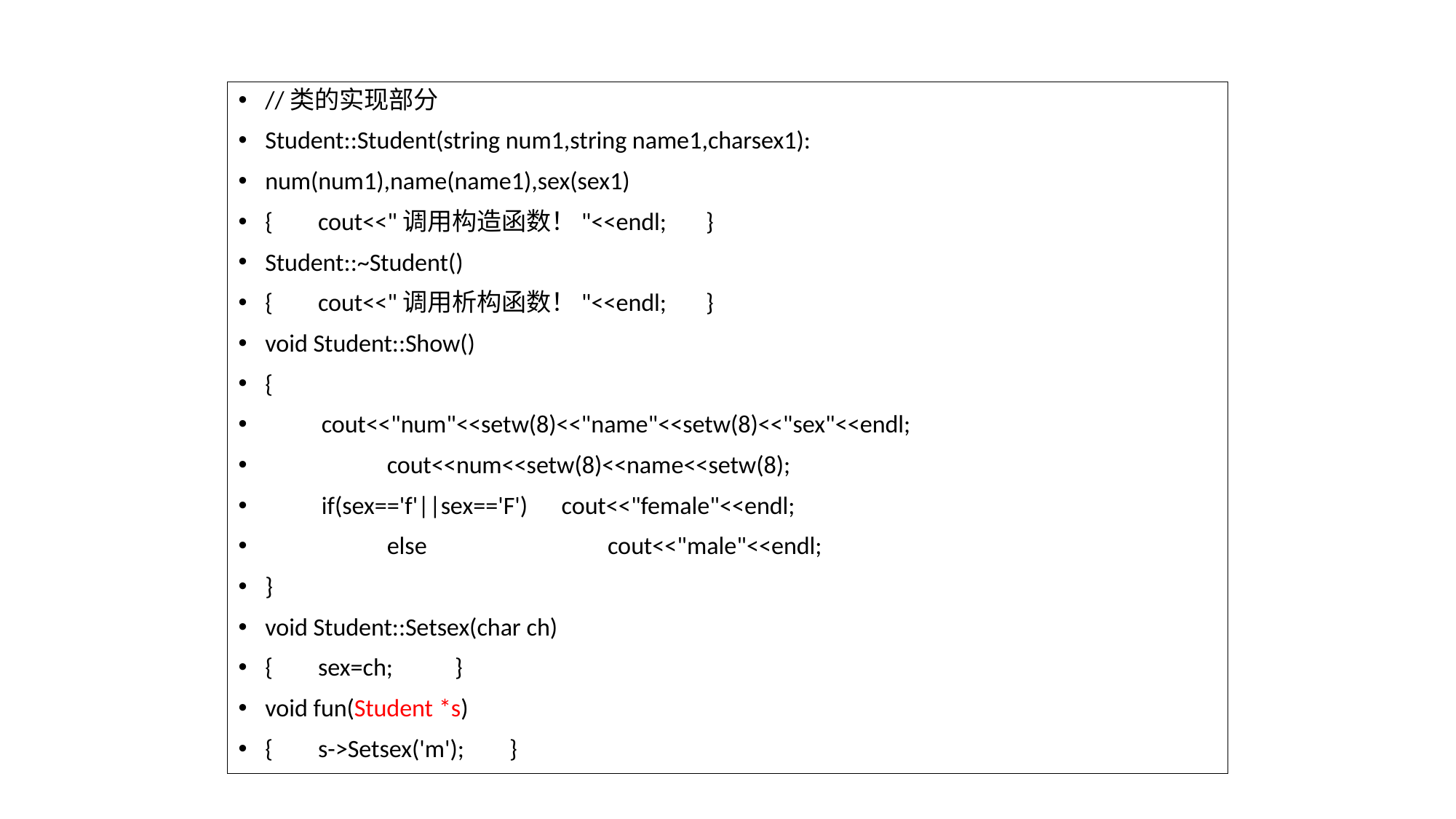

//类的实现部分
Student::Student(string num1,string name1,charsex1):
num(num1),name(name1),sex(sex1)
{        cout<<"调用构造函数！"<<endl;       }
Student::~Student()
{        cout<<"调用析构函数！"<<endl;       }
void Student::Show()
{
          cout<<"num"<<setw(8)<<"name"<<setw(8)<<"sex"<<endl;
	    cout<<num<<setw(8)<<name<<setw(8);
          if(sex=='f'||sex=='F')      cout<<"female"<<endl;
	    else                                cout<<"male"<<endl;
}
void Student::Setsex(char ch)
{        sex=ch;           }
void fun(Student *s)
{        s->Setsex('m');        }